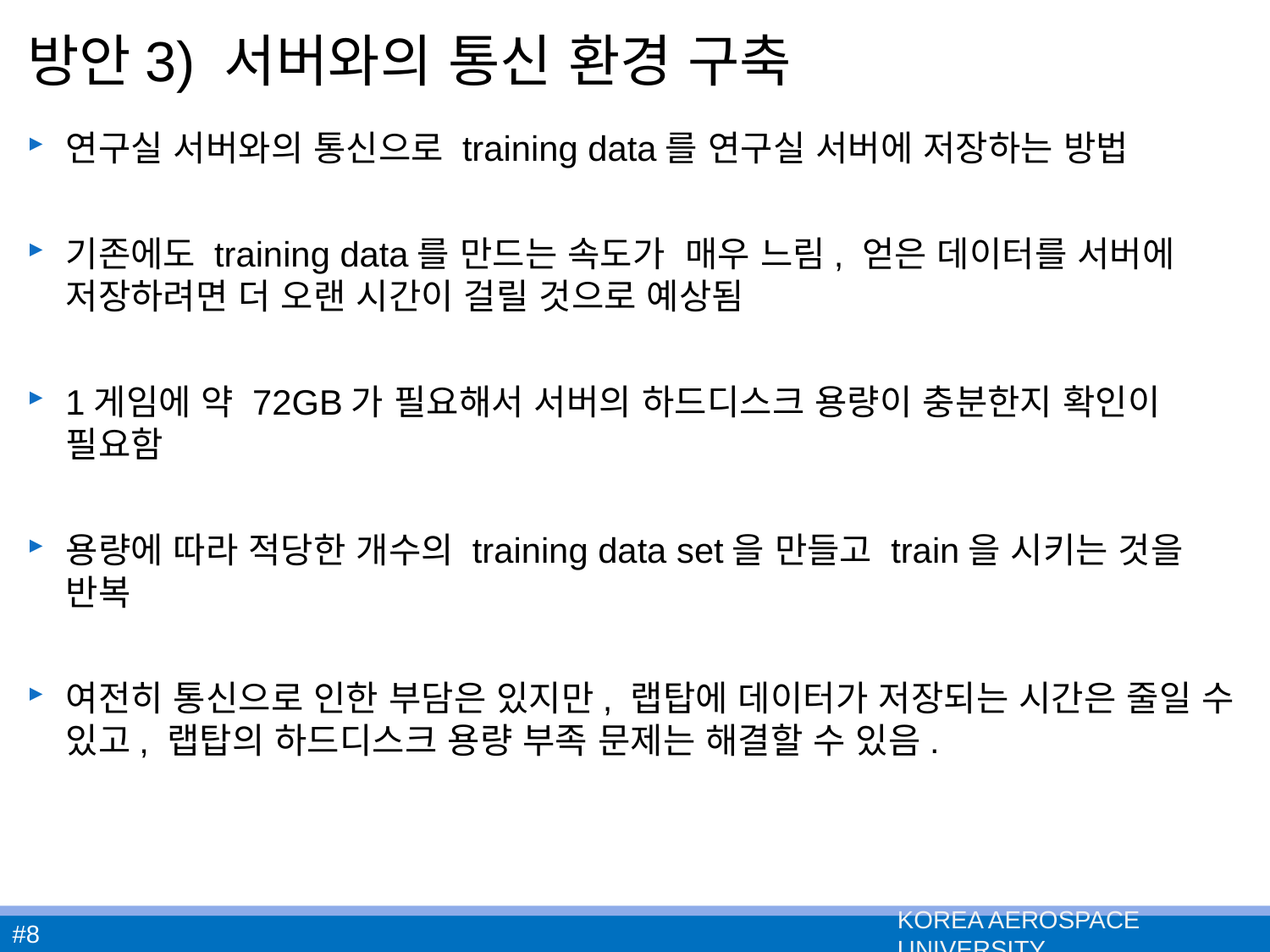

# 방안3) 서버와의 통신 환경 구축
연구실 서버와의 통신으로 training data를 연구실 서버에 저장하는 방법

기존에도 training data를 만드는 속도가  매우 느림, 얻은 데이터를 서버에 저장하려면 더 오랜 시간이 걸릴 것으로 예상됨

1게임에 약 72GB가 필요해서 서버의 하드디스크 용량이 충분한지 확인이 필요함

용량에 따라 적당한 개수의 training data set을 만들고 train을 시키는 것을 반복

여전히 통신으로 인한 부담은 있지만, 랩탑에 데이터가 저장되는 시간은 줄일 수 있고, 랩탑의 하드디스크 용량 부족 문제는 해결할 수 있음.
#8